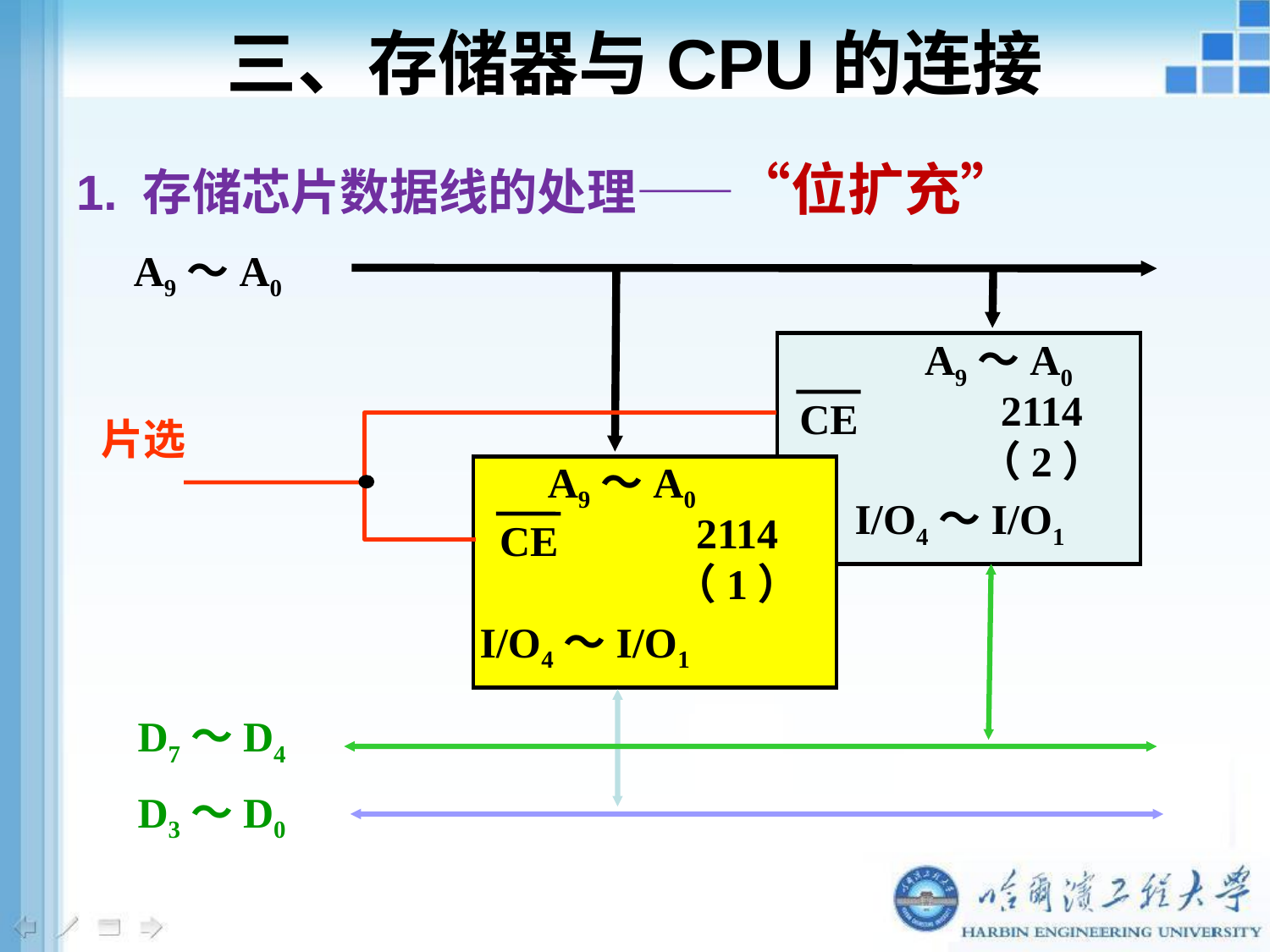

三、存储器与CPU的连接
1. 存储芯片数据线的处理——“位扩充”
A9～A0

A9～A0

2114
（2）
CE

片选

A9～A0

I/O4～I/O1
2114
（1）
CE

I/O4～I/O1

D7～D4

D3～D0